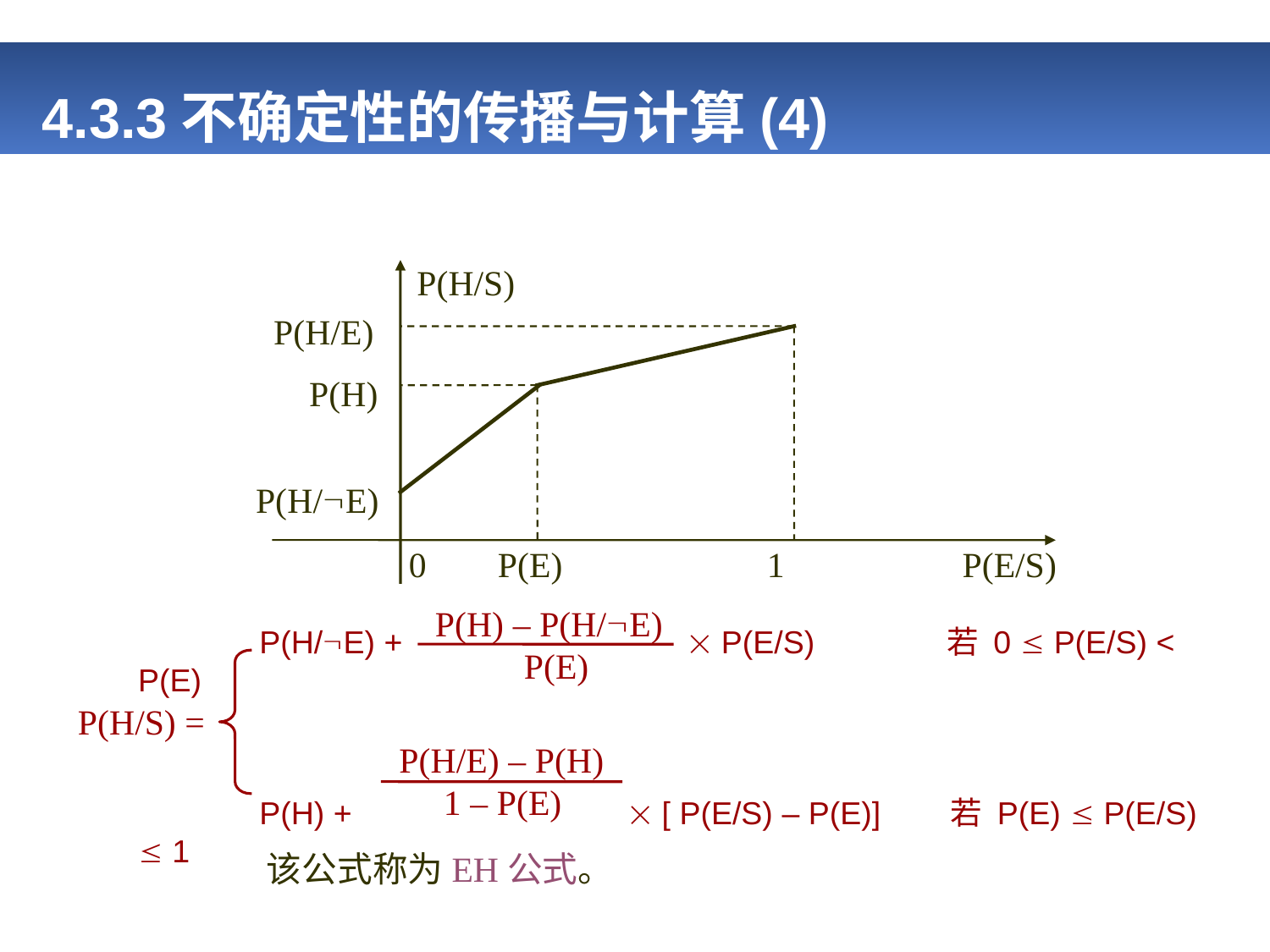

# 4.3.3不确定性的传播与计算(4)
P(H/S)

  P(H/E)
      P(H)

P(H/¬E)

0        P(E)                       1                    P(E/S)

                   P(H/¬E) +                                × P(E/S)              若 0 ≤ P(E/S) < P(E)

                   P(H) +                               × [ P(E/S) – P(E)]       若 P(E) ≤ P(E/S) ≤ 1
P(H) – P(H/¬E)
          P(E)

P(H/S) =
P(H/E) – P(H)
     1 – P(E)

该公式称为EH公式。